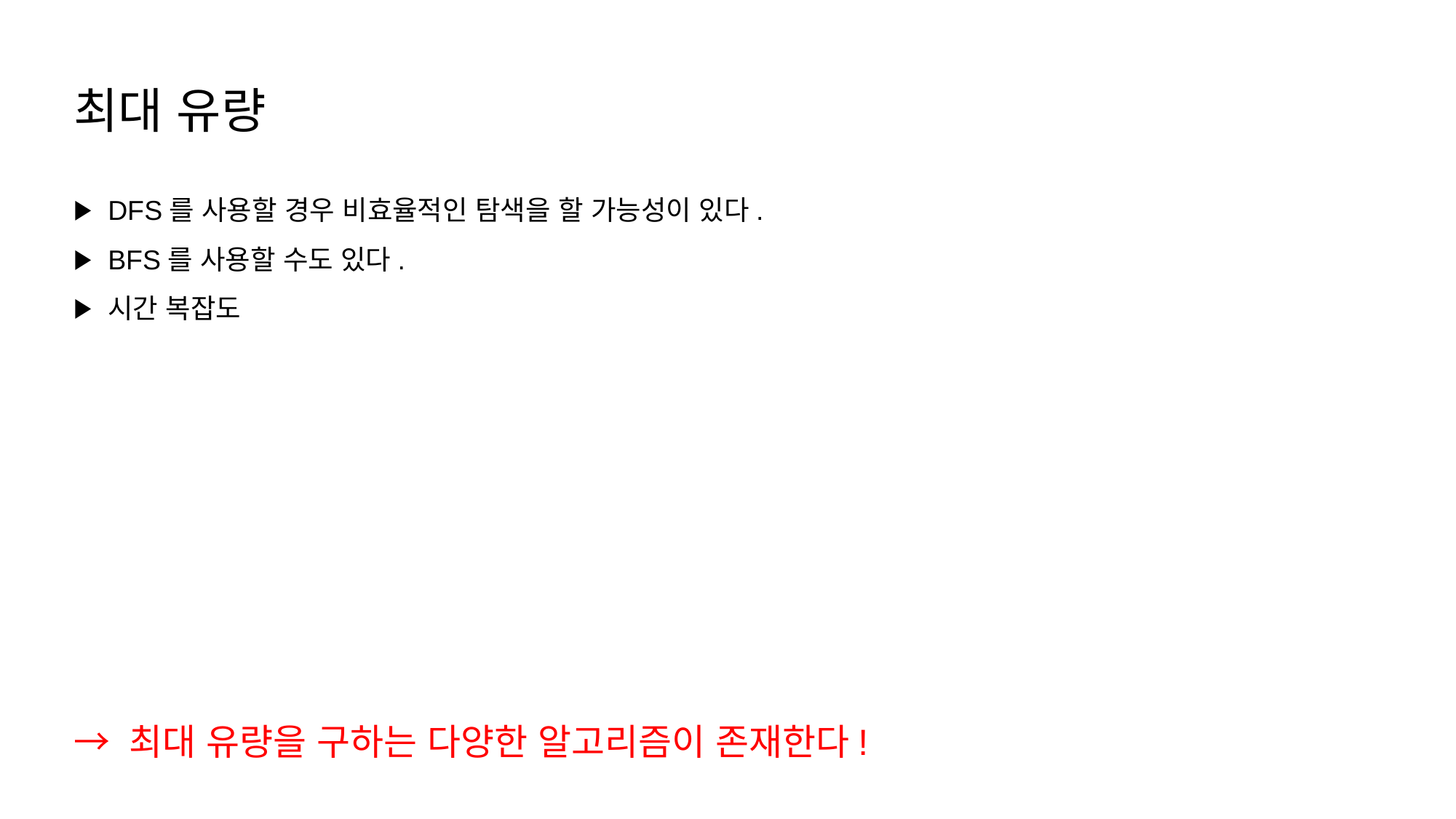

최대 유량
DFS를 사용할 경우 비효율적인 탐색을 할 가능성이 있다.
BFS를 사용할 수도 있다.
시간 복잡도
→ 최대 유량을 구하는 다양한 알고리즘이 존재한다!